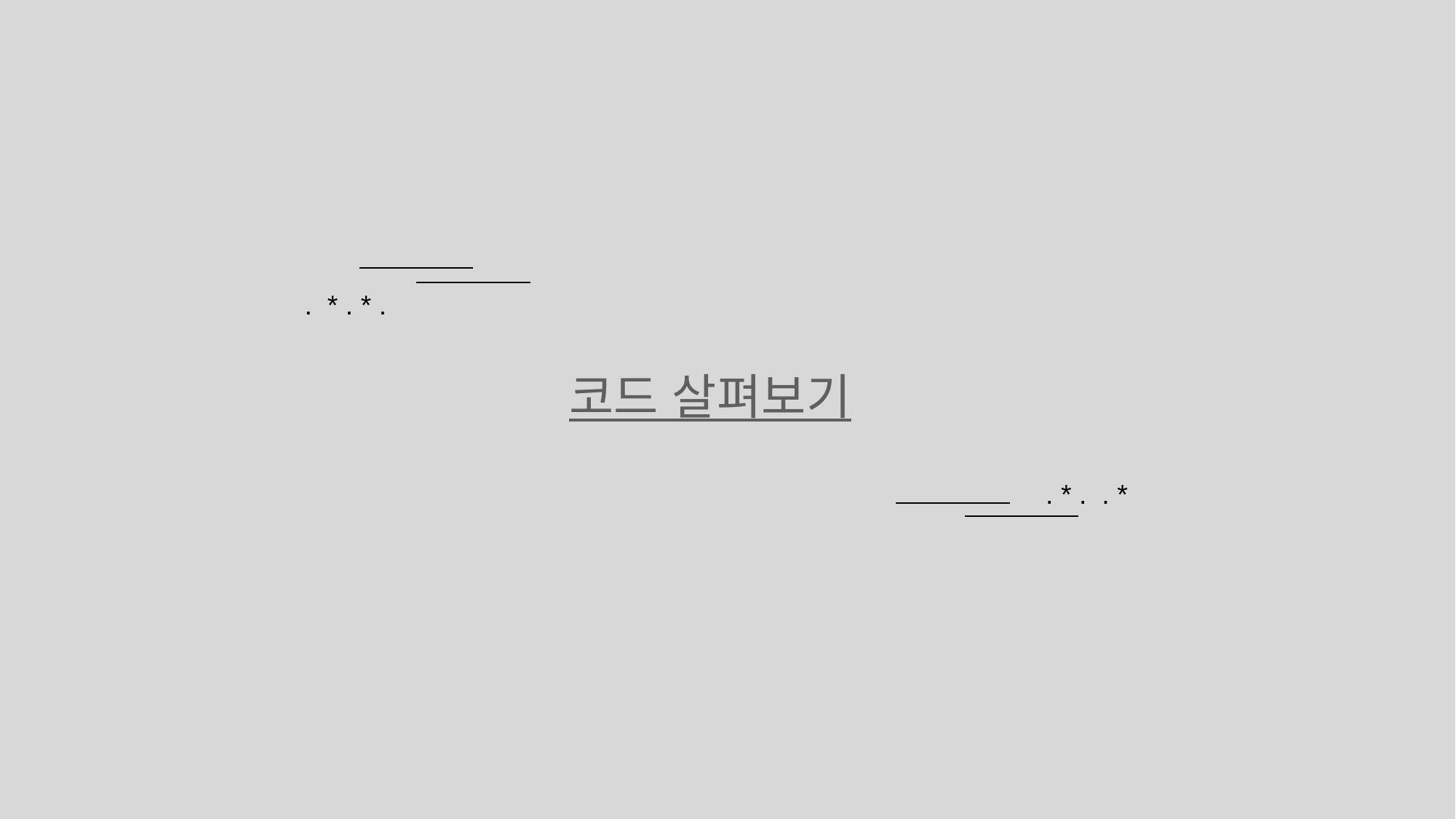

.  * . * .
코드 살펴보기
. * .  . *